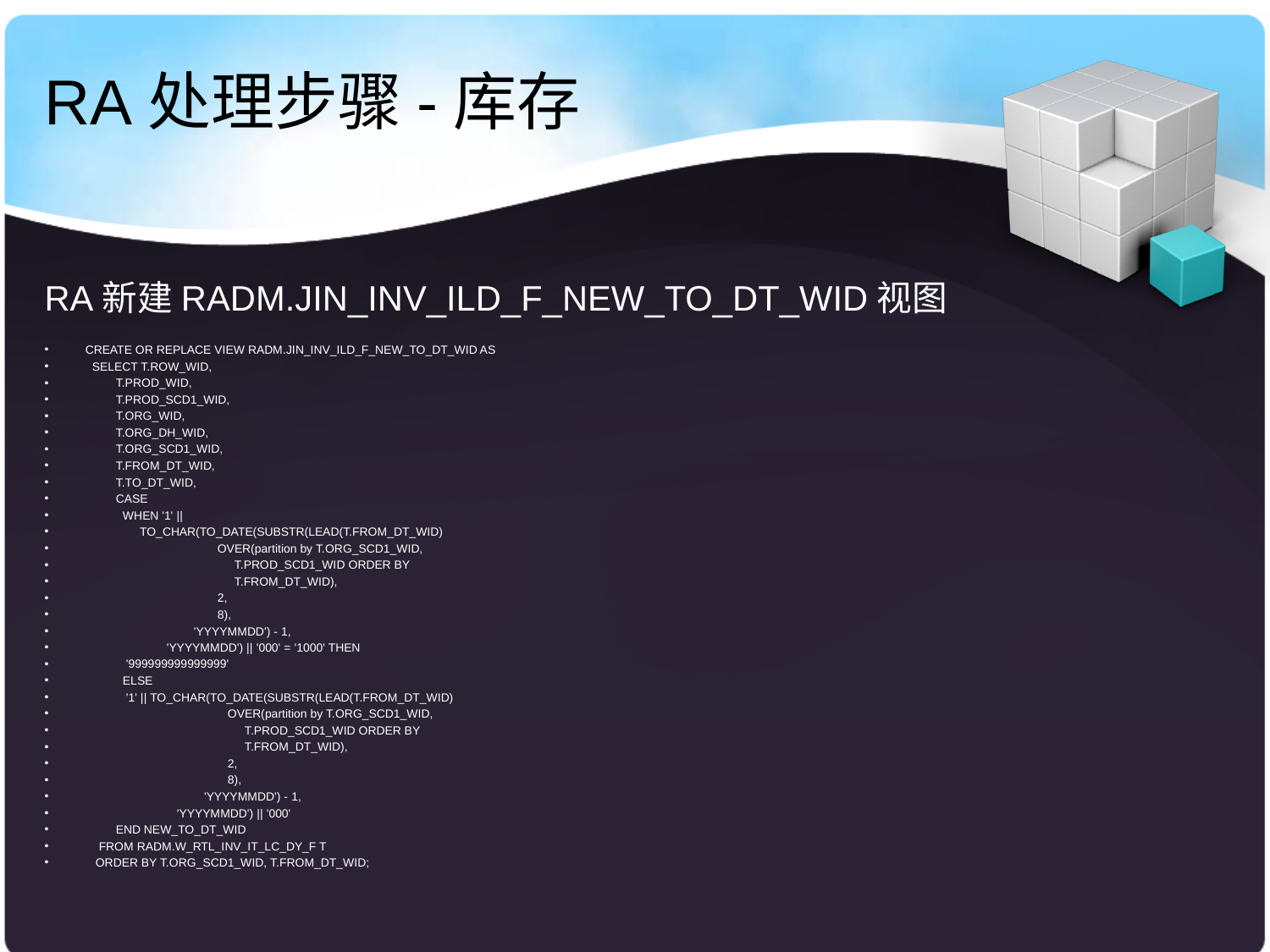

RA处理步骤-库存
# RA新建RADM.JIN_INV_ILD_F_NEW_TO_DT_WID视图
CREATE OR REPLACE VIEW RADM.JIN_INV_ILD_F_NEW_TO_DT_WID AS
  SELECT T.ROW_WID,
         T.PROD_WID,
         T.PROD_SCD1_WID,
         T.ORG_WID,
         T.ORG_DH_WID,
         T.ORG_SCD1_WID,
         T.FROM_DT_WID,
         T.TO_DT_WID,
         CASE
           WHEN '1' ||
                TO_CHAR(TO_DATE(SUBSTR(LEAD(T.FROM_DT_WID)
                                       OVER(partition by T.ORG_SCD1_WID,
                                            T.PROD_SCD1_WID ORDER BY
                                            T.FROM_DT_WID),
                                       2,
                                       8),
                                'YYYYMMDD') - 1,
                        'YYYYMMDD') || '000' = '1000' THEN
            '999999999999999'
           ELSE
            '1' || TO_CHAR(TO_DATE(SUBSTR(LEAD(T.FROM_DT_WID)
                                          OVER(partition by T.ORG_SCD1_WID,
                                               T.PROD_SCD1_WID ORDER BY
                                               T.FROM_DT_WID),
                                          2,
                                          8),
                                   'YYYYMMDD') - 1,
                           'YYYYMMDD') || '000'
         END NEW_TO_DT_WID
    FROM RADM.W_RTL_INV_IT_LC_DY_F T
   ORDER BY T.ORG_SCD1_WID, T.FROM_DT_WID;